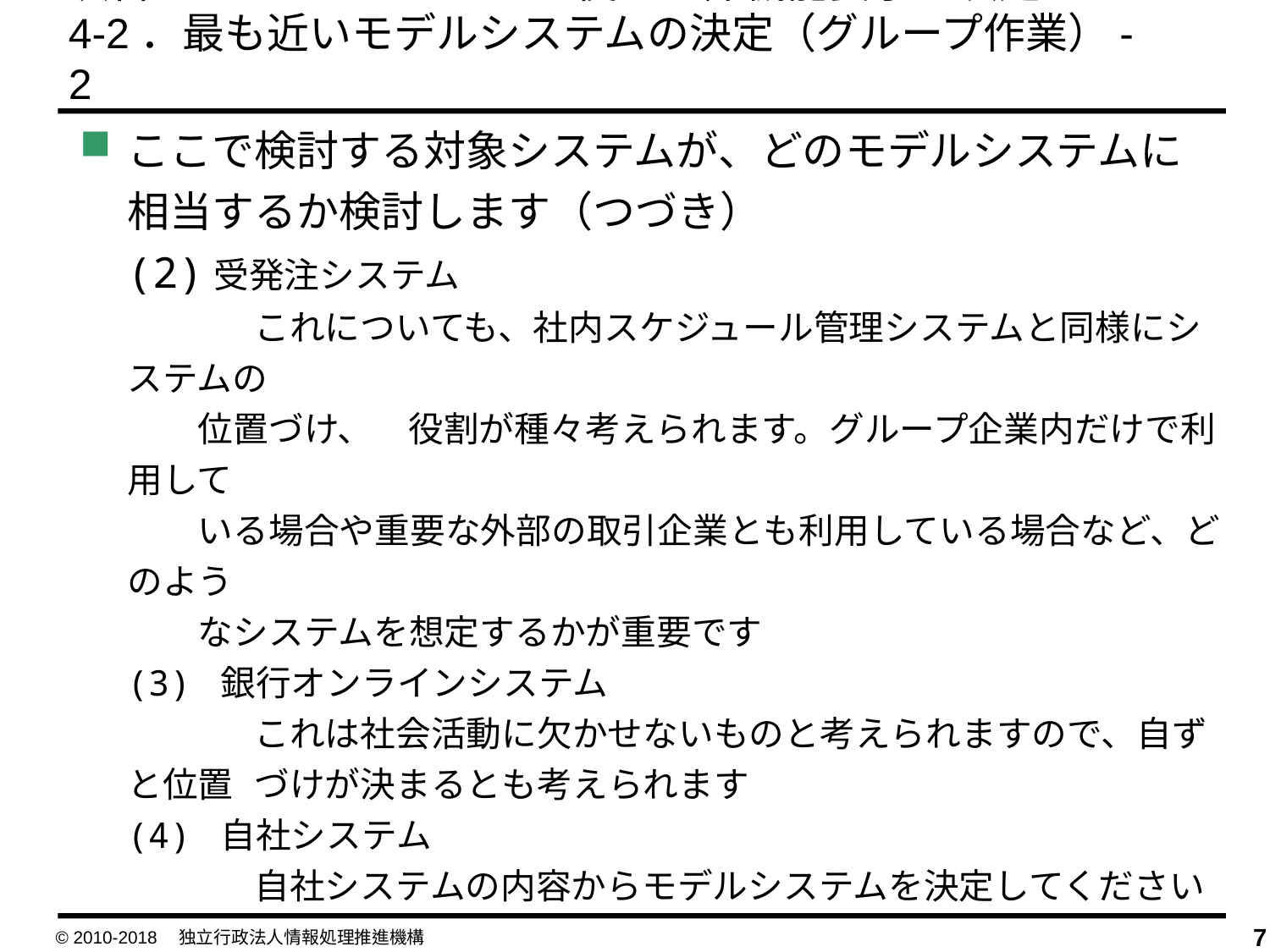

演習１：モデルシステムを使った非機能要求の決定
4-2．最も近いモデルシステムの決定（グループ作業）-2
ここで検討する対象システムが、どのモデルシステムに相当するか検討します（つづき）
(2)受発注システム
　　　	これについても、社内スケジュール管理システムと同様にシステムの　
　　位置づけ、　役割が種々考えられます。グループ企業内だけで利用して
　　いる場合や重要な外部の取引企業とも利用している場合など、どのよう
　　なシステムを想定するかが重要です
(3) 銀行オンラインシステム
	これは社会活動に欠かせないものと考えられますので、自ずと位置	づけが決まるとも考えられます
(4) 自社システム
	自社システムの内容からモデルシステムを決定してください